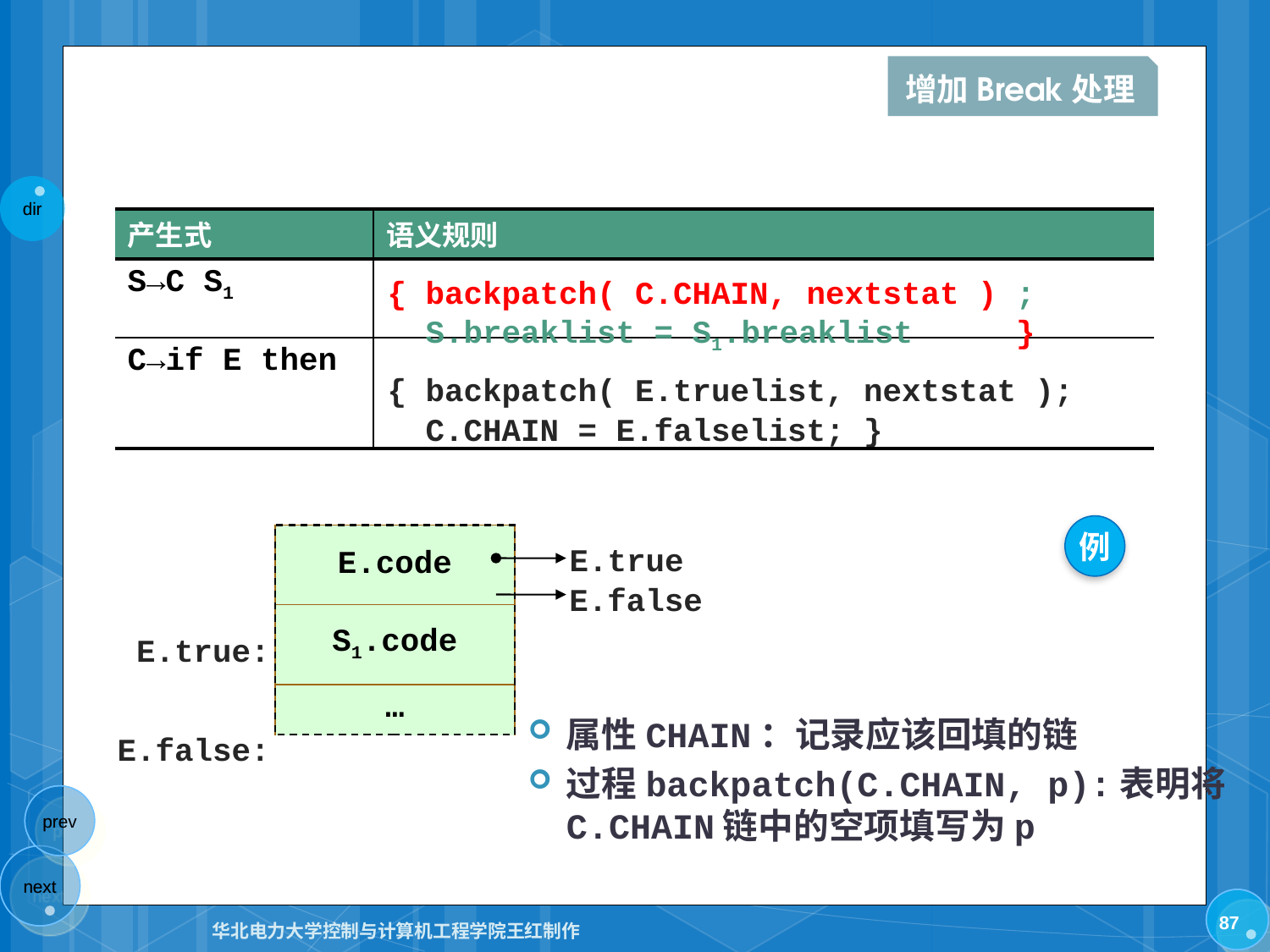

#
增加Break处理
| 产生式 | 语义规则 |
| --- | --- |
| S→C S1 |  |
| C→if E then |  |
{ backpatch( C.CHAIN, nextstat )
                                 }
                                 ;
  S.breaklist = S1.breaklist
{ backpatch( E.truelist, nextstat );
  C.CHAIN = E.falselist; }
例
| E.code |
| --- |
| S1.code |
| … |

E.true

E.false

E.true:
属性CHAIN：记录应该回填的链
过程backpatch(C.CHAIN, p):表明将C.CHAIN链中的空项填写为p
E.false:
87
华北电力大学控制与计算机工程学院王红制作